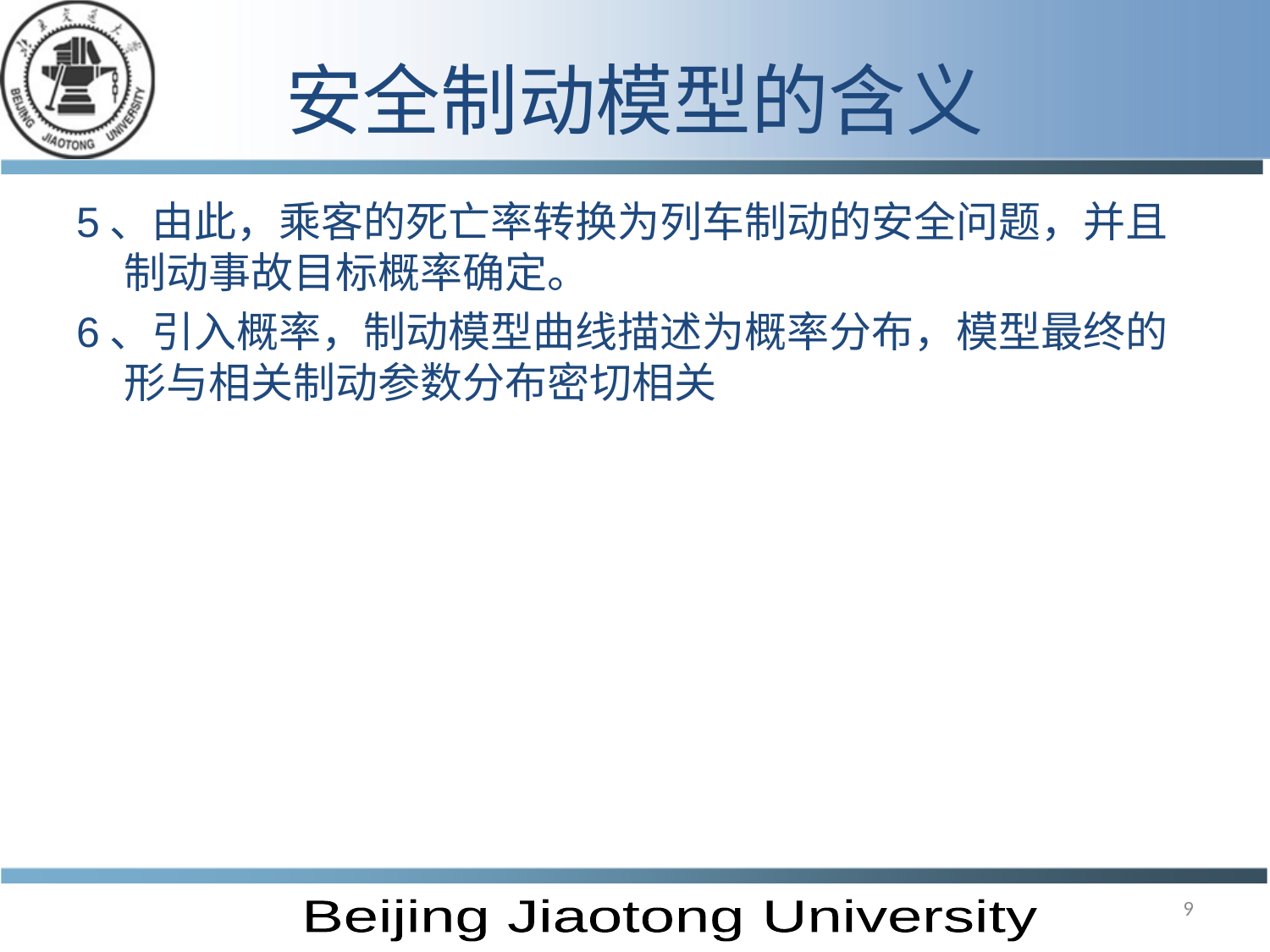

# 安全制动模型的含义
5、由此，乘客的死亡率转换为列车制动的安全问题，并且制动事故目标概率确定。
6、引入概率，制动模型曲线描述为概率分布，模型最终的形与相关制动参数分布密切相关

9